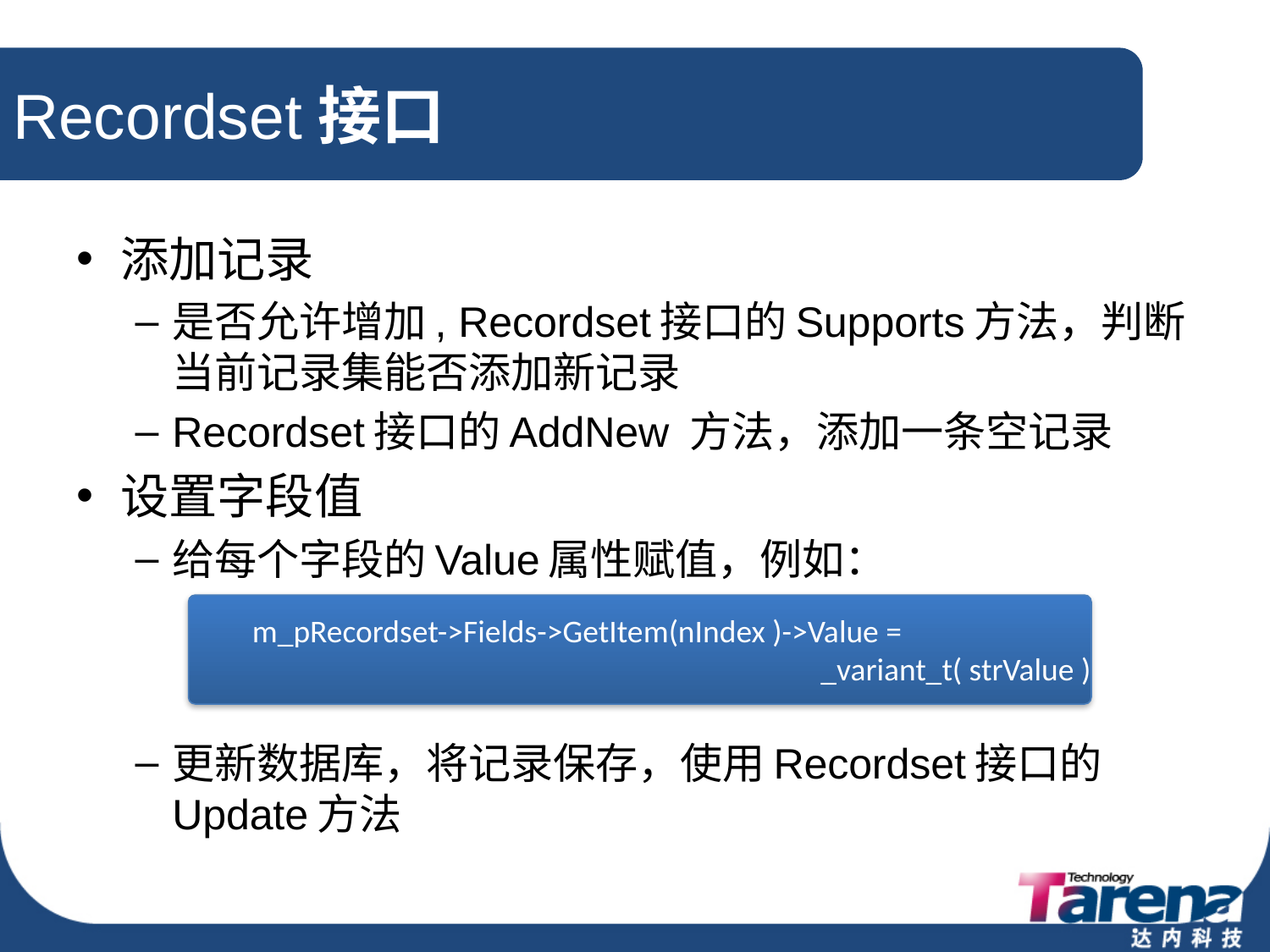

# Recordset接口
添加记录
是否允许增加, Recordset接口的Supports方法，判断当前记录集能否添加新记录
Recordset接口的AddNew 方法，添加一条空记录
设置字段值
给每个字段的Value属性赋值，例如：

更新数据库，将记录保存，使用Recordset接口的Update方法
m_pRecordset->Fields->GetItem(nIndex )->Value =
                                                                               _variant_t( strValue )